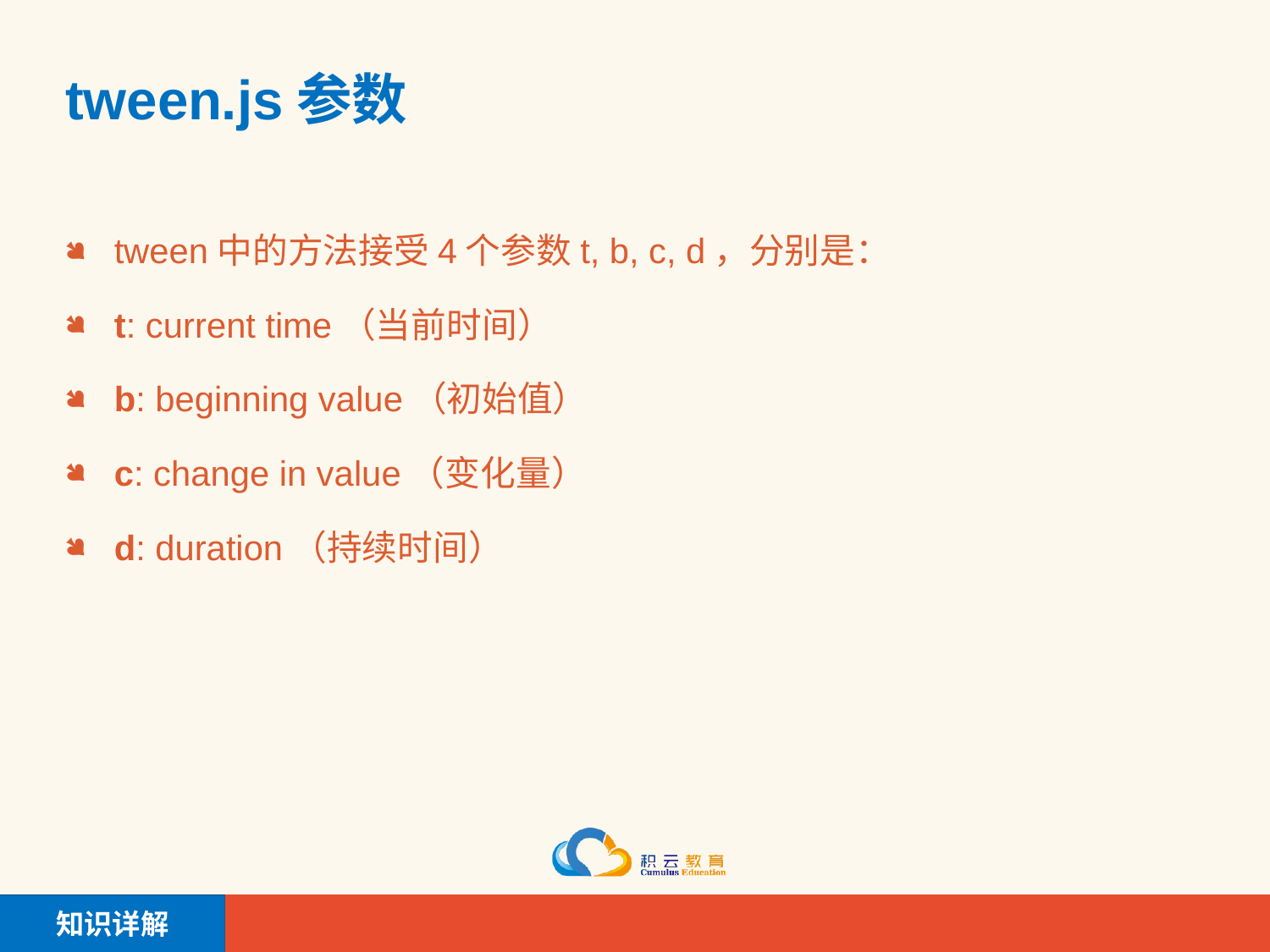

# tween.js参数

tween中的方法接受4个参数t, b, c, d，分别是：
t: current time（当前时间）
b: beginning value（初始值）
c: change in value（变化量）
d: duration（持续时间）